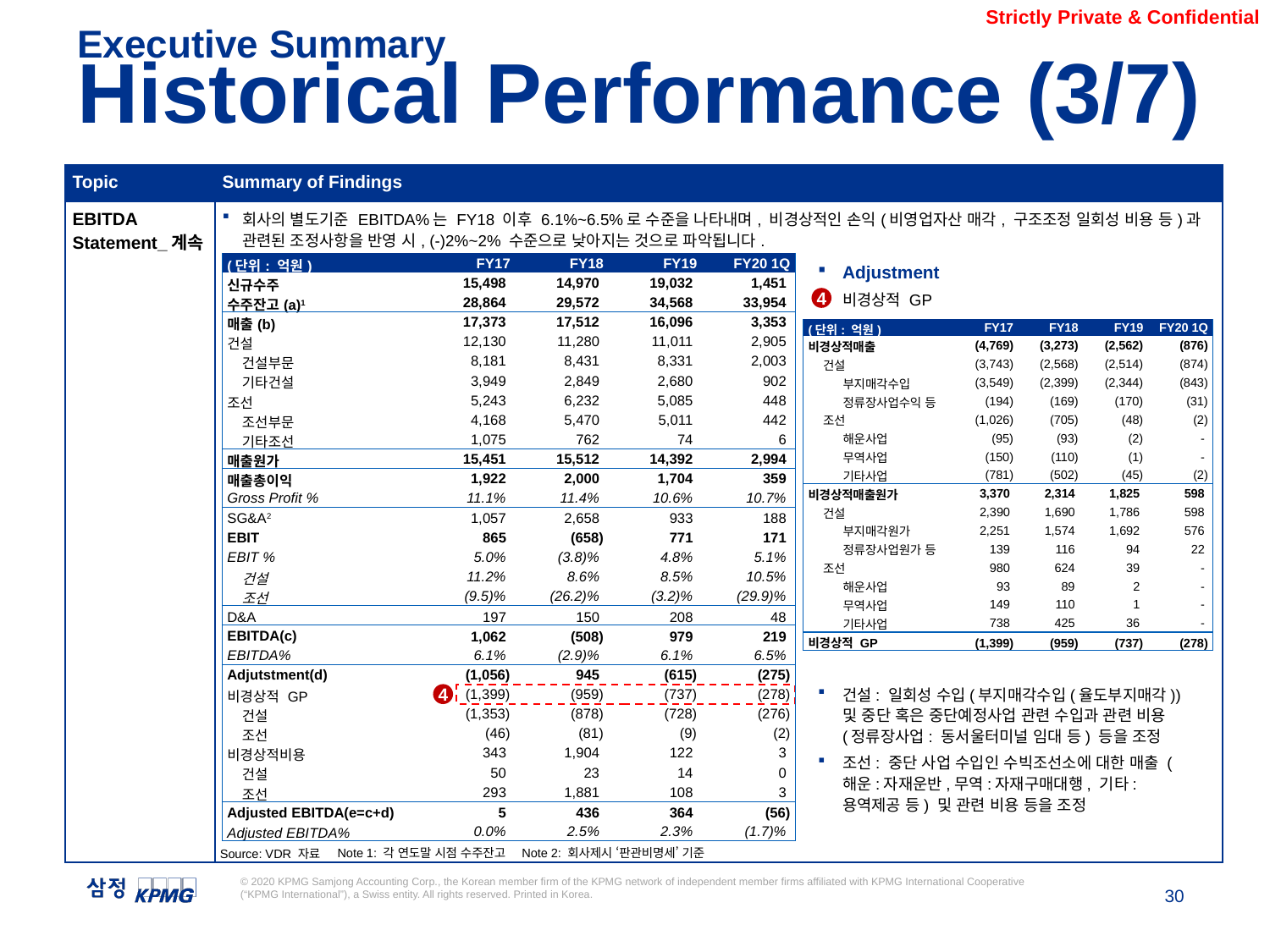

Executive Summary
Historical Performance (3/7)
| Topic | Summary of Findings |
| --- | --- |
| EBITDA Statement\_계속 | 회사의 별도기준 EBITDA%는 FY18 이후 6.1%~6.5%로 수준을 나타내며, 비경상적인 손익(비영업자산 매각, 구조조정 일회성 비용 등)과 관련된 조정사항을 반영 시, (-)2%~2% 수준으로 낮아지는 것으로 파악됩니다. |
Adjustment
비경상적 GP

건설: 일회성 수입(부지매각수입(율도부지매각)) 및 중단 혹은 중단예정사업 관련 수입과 관련 비용(정류장사업: 동서울터미널 임대 등) 등을 조정
조선: 중단 사업 수입인 수빅조선소에 대한 매출 (해운:자재운반,무역:자재구매대행, 기타: 용역제공 등) 및 관련 비용 등을 조정

| (단위: 억원) | FY17 | FY18 | FY19 | FY20 1Q |
| --- | --- | --- | --- | --- |
| 신규수주 | 15,498 | 14,970 | 19,032 | 1,451 |
| 수주잔고(a)1 | 28,864 | 29,572 | 34,568 | 33,954 |
| 매출(b) | 17,373 | 17,512 | 16,096 | 3,353 |
| 건설 | 12,130 | 11,280 | 11,011 | 2,905 |
| 건설부문 | 8,181 | 8,431 | 8,331 | 2,003 |
| 기타건설 | 3,949 | 2,849 | 2,680 | 902 |
| 조선 | 5,243 | 6,232 | 5,085 | 448 |
| 조선부문 | 4,168 | 5,470 | 5,011 | 442 |
| 기타조선 | 1,075 | 762 | 74 | 6 |
| 매출원가 | 15,451 | 15,512 | 14,392 | 2,994 |
| 매출총이익 | 1,922 | 2,000 | 1,704 | 359 |
| Gross Profit % | 11.1% | 11.4% | 10.6% | 10.7% |
| SG&A2 | 1,057 | 2,658 | 933 | 188 |
| EBIT | 865 | (658) | 771 | 171 |
| EBIT % | 5.0% | (3.8)% | 4.8% | 5.1% |
| 건설 | 11.2% | 8.6% | 8.5% | 10.5% |
| 조선 | (9.5)% | (26.2)% | (3.2)% | (29.9)% |
| D&A | 197 | 150 | 208 | 48 |
| EBITDA(c) | 1,062 | (508) | 979 | 219 |
| EBITDA% | 6.1% | (2.9)% | 6.1% | 6.5% |
| Adjutstment(d) | (1,056) | 945 | (615) | (275) |
| 비경상적 GP | (1,399) | (959) | (737) | (278) |
| 건설 | (1,353) | (878) | (728) | (276) |
| 조선 | (46) | (81) | (9) | (2) |
| 비경상적비용 | 343 | 1,904 | 122 | 3 |
| 건설 | 50 | 23 | 14 | 0 |
| 조선 | 293 | 1,881 | 108 | 3 |
| Adjusted EBITDA(e=c+d) | 5 | 436 | 364 | (56) |
| Adjusted EBITDA% | 0.0% | 2.5% | 2.3% | (1.7)% |
4
| (단위: 억원) | FY17 | FY18 | FY19 | FY20 1Q |
| --- | --- | --- | --- | --- |
| 비경상적매출 | (4,769) | (3,273) | (2,562) | (876) |
| 건설 | (3,743) | (2,568) | (2,514) | (874) |
| 부지매각수입 | (3,549) | (2,399) | (2,344) | (843) |
| 정류장사업수익 등 | (194) | (169) | (170) | (31) |
| 조선 | (1,026) | (705) | (48) | (2) |
| 해운사업 | (95) | (93) | (2) | - |
| 무역사업 | (150) | (110) | (1) | - |
| 기타사업 | (781) | (502) | (45) | (2) |
| 비경상적매출원가 | 3,370 | 2,314 | 1,825 | 598 |
| 건설 | 2,390 | 1,690 | 1,786 | 598 |
| 부지매각원가 | 2,251 | 1,574 | 1,692 | 576 |
| 정류장사업원가 등 | 139 | 116 | 94 | 22 |
| 조선 | 980 | 624 | 39 | - |
| 해운사업 | 93 | 89 | 2 | - |
| 무역사업 | 149 | 110 | 1 | - |
| 기타사업 | 738 | 425 | 36 | - |
| 비경상적 GP | (1,399) | (959) | (737) | (278) |
4

Note 1: 각 연도말 시점 수주잔고    Note 2: 회사제시 ‘판관비명세’ 기준
Source: VDR 자료